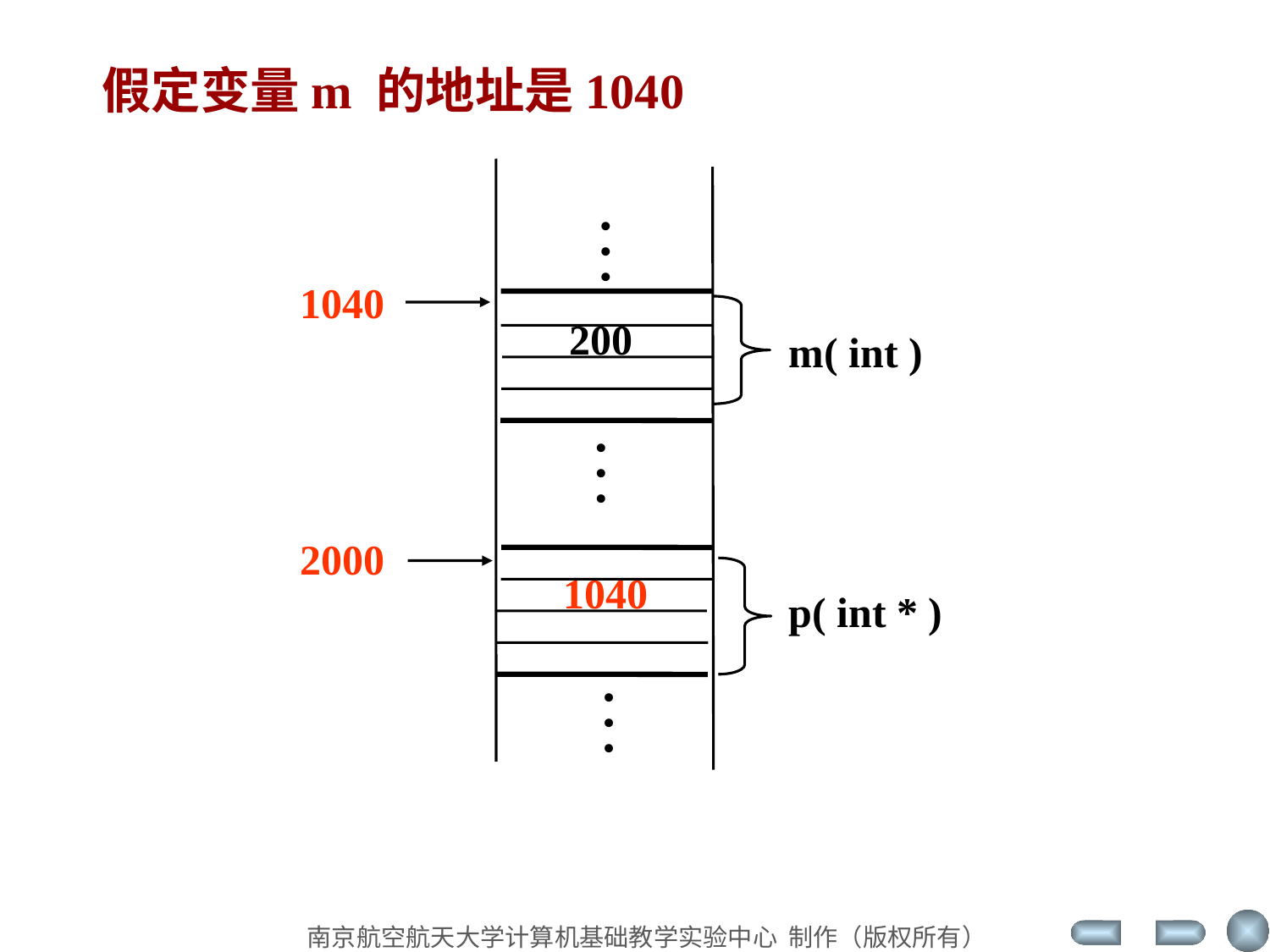

假定变量m 的地址是1040

•
•
•
1040

200
m( int )

•
•
•
2000

1040

p( int * )

•
•
•